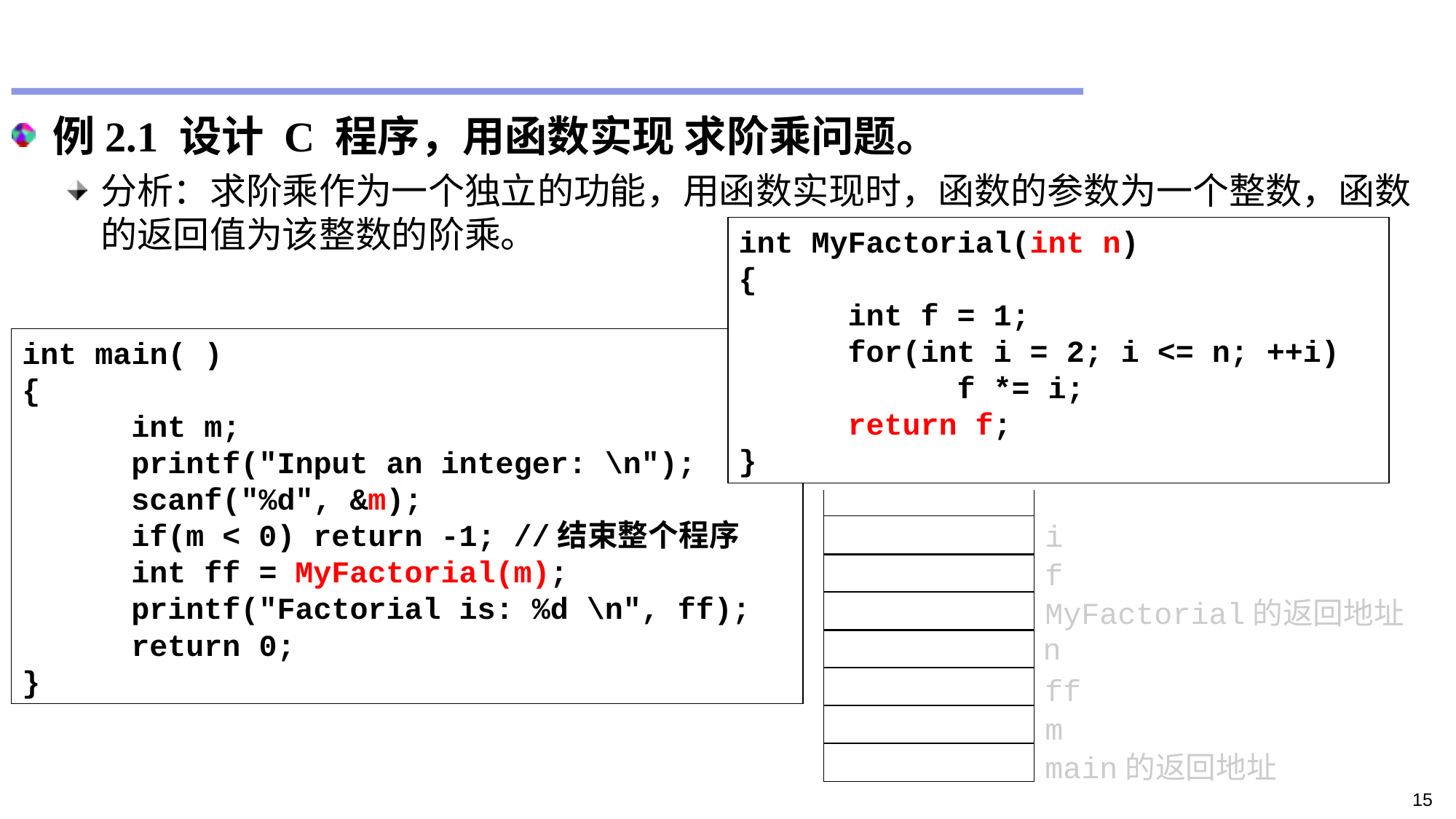

#
例2.1 设计 C 程序，用函数实现 求阶乘问题。
分析：求阶乘作为一个独立的功能，用函数实现时，函数的参数为一个整数，函数的返回值为该整数的阶乘。

int MyFactorial(int n)
{
	int f = 1;
	for(int i = 2; i <= n; ++i)		f *= i;
	return f;
}
int main( )
{
	int m;
	printf("Input an integer: \n");
	scanf("%d", &m);
	if(m < 0) return -1; //结束整个程序
	int ff = MyFactorial(m);
	printf("Factorial is: %d \n", ff);
	return 0;
}

i
f
MyFactorial的返回地址
n

ff
m
main的返回地址
15